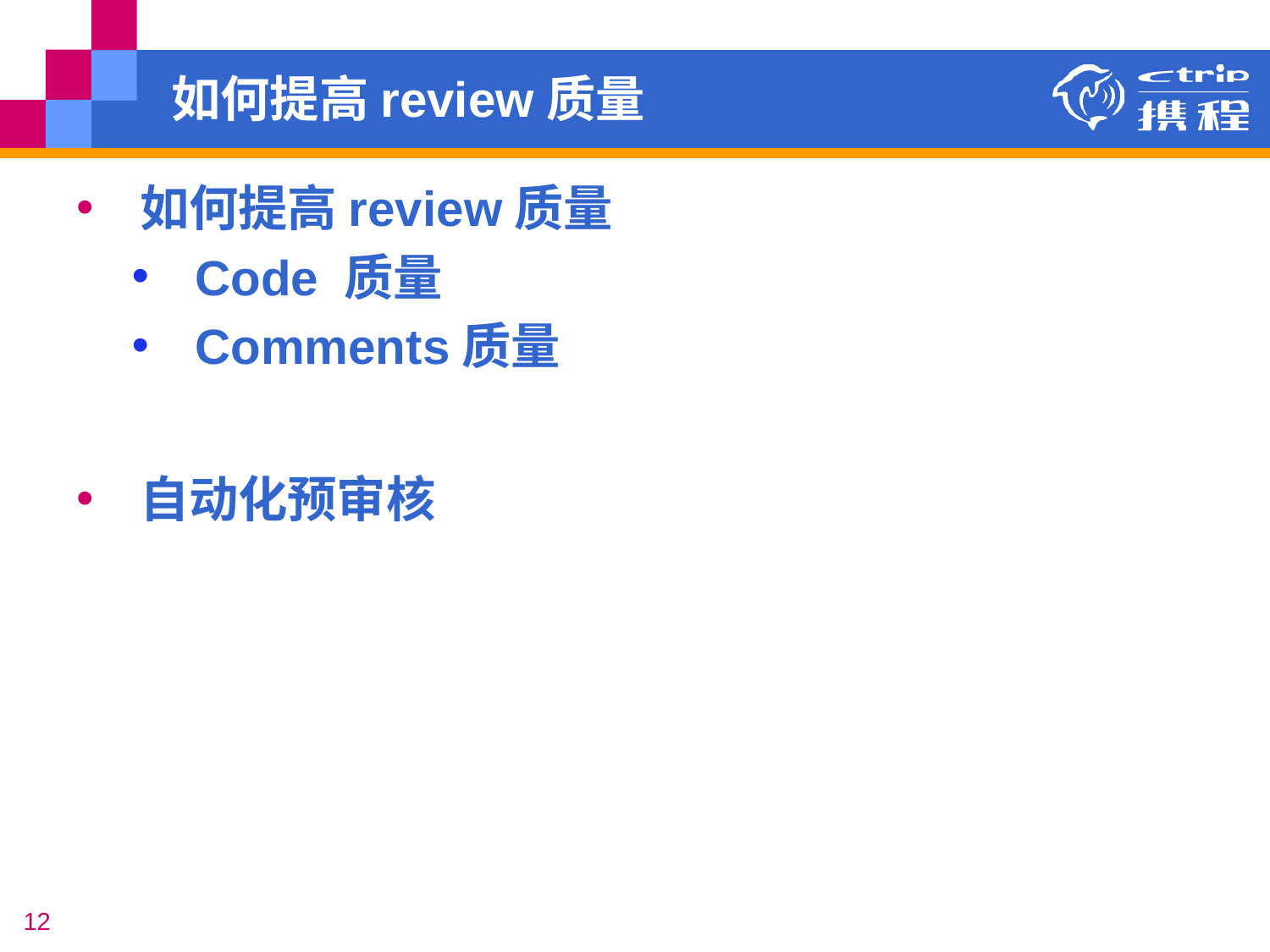

# 如何提高review质量
如何提高review质量
Code 质量
Comments质量

自动化预审核

12